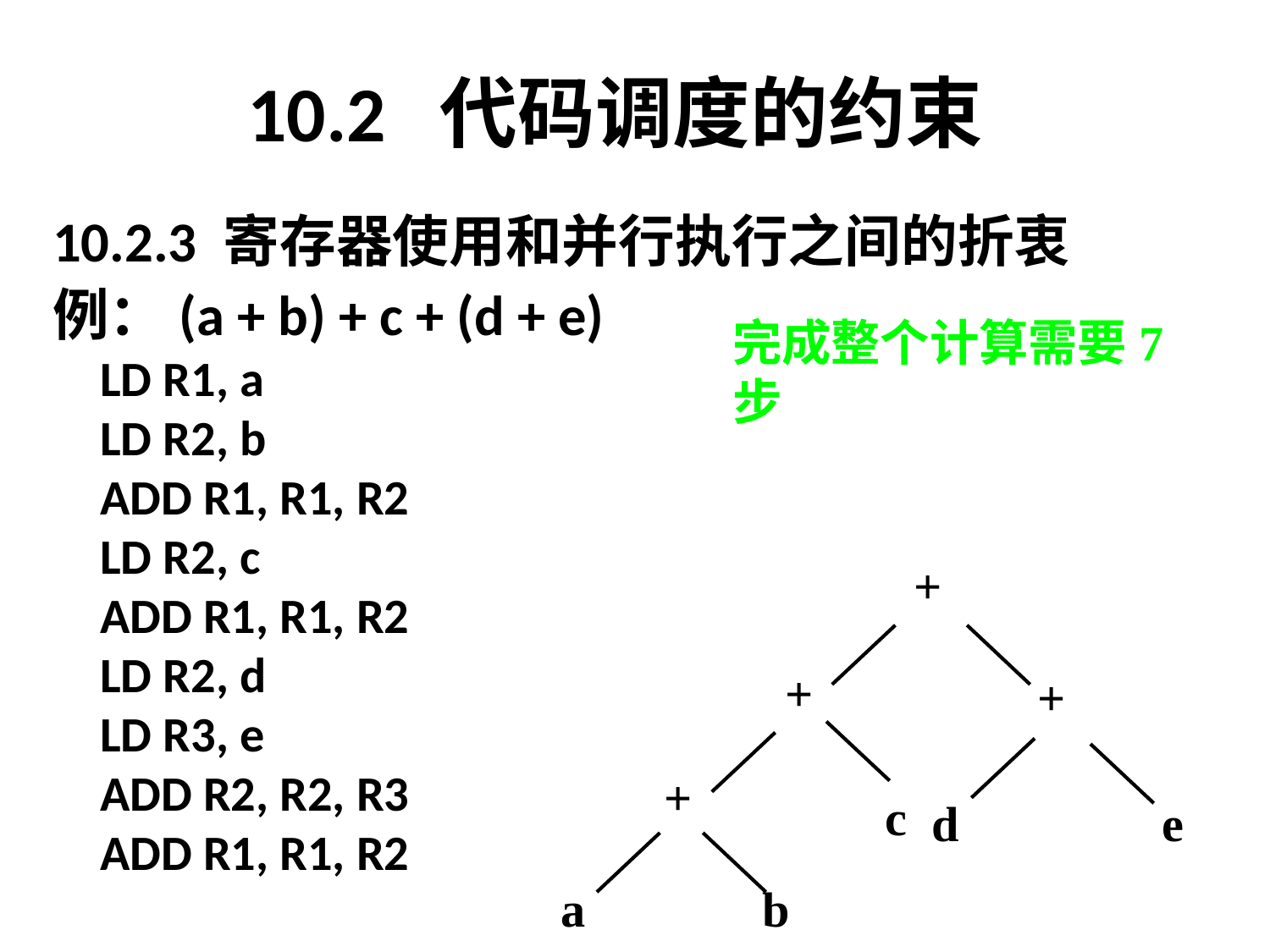

# 10.2  代码调度的约束
10.2.3 寄存器使用和并行执行之间的折衷
例：(a + b) + c + (d + e)
	LD R1, a
	LD R2, b
	ADD R1, R1, R2
	LD R2, c
	ADD R1, R1, R2
	LD R2, d
	LD R3, e
	ADD R2, R2, R3
	ADD R1, R1, R2
	完成整个计算需要7步

+

+
+

+
c
d
e

b
a